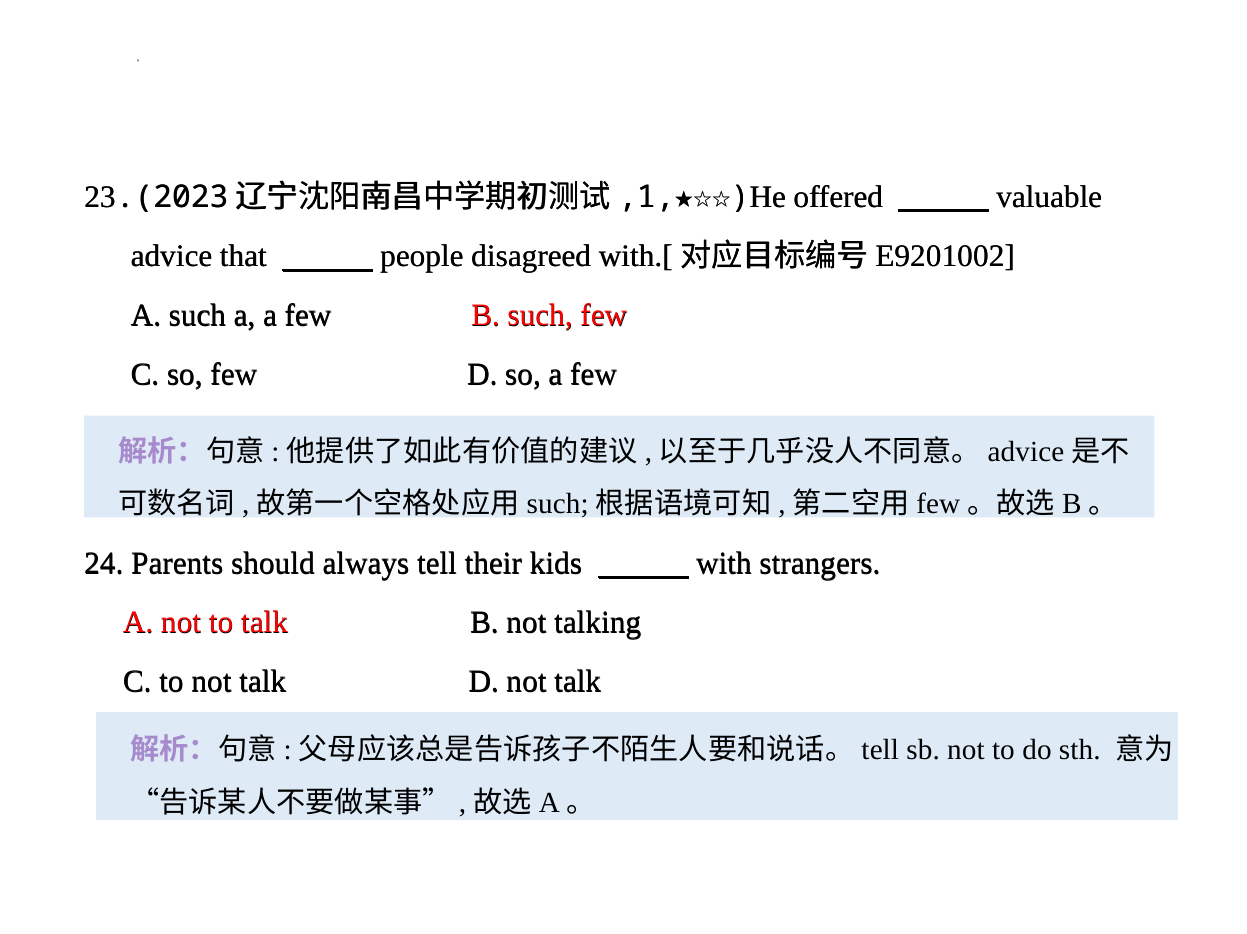

23.(2023辽宁沈阳南昌中学期初测试,1,★☆☆)He offered 　　    valuable
      advice that 　　    people disagreed with.[对应目标编号E9201002]
      A. such a, a few　　　　B. such, few
      C. so, few　　　　          D. so, a few

24. Parents should always tell their kids 　　    with strangers.
     A. not to talk　　　　      B. not talking
     C. to not talk　　　　      D. not talk

23.(2023辽宁沈阳南昌中学期初测试,1,★☆☆)He offered 　　    valuable
      advice that 　　    people disagreed with.[对应目标编号E9201002]
      A. such a, a few　　　　B. such, few
      C. so, few　　　　          D. so, a few

24. Parents should always tell their kids 　　    with strangers.
     A. not to talk　　　　      B. not talking
     C. to not talk　　　　      D. not talk

解析：句意:他提供了如此有价值的建议,以至于几乎没人不同意。advice是不可数名词,故第一个空格处应用such;根据语境可知,第二空用few。故选B。

解析：句意:父母应该总是告诉孩子不陌生人要和说话。tell sb. not to do sth. 意为“告诉某人不要做某事”,故选A。